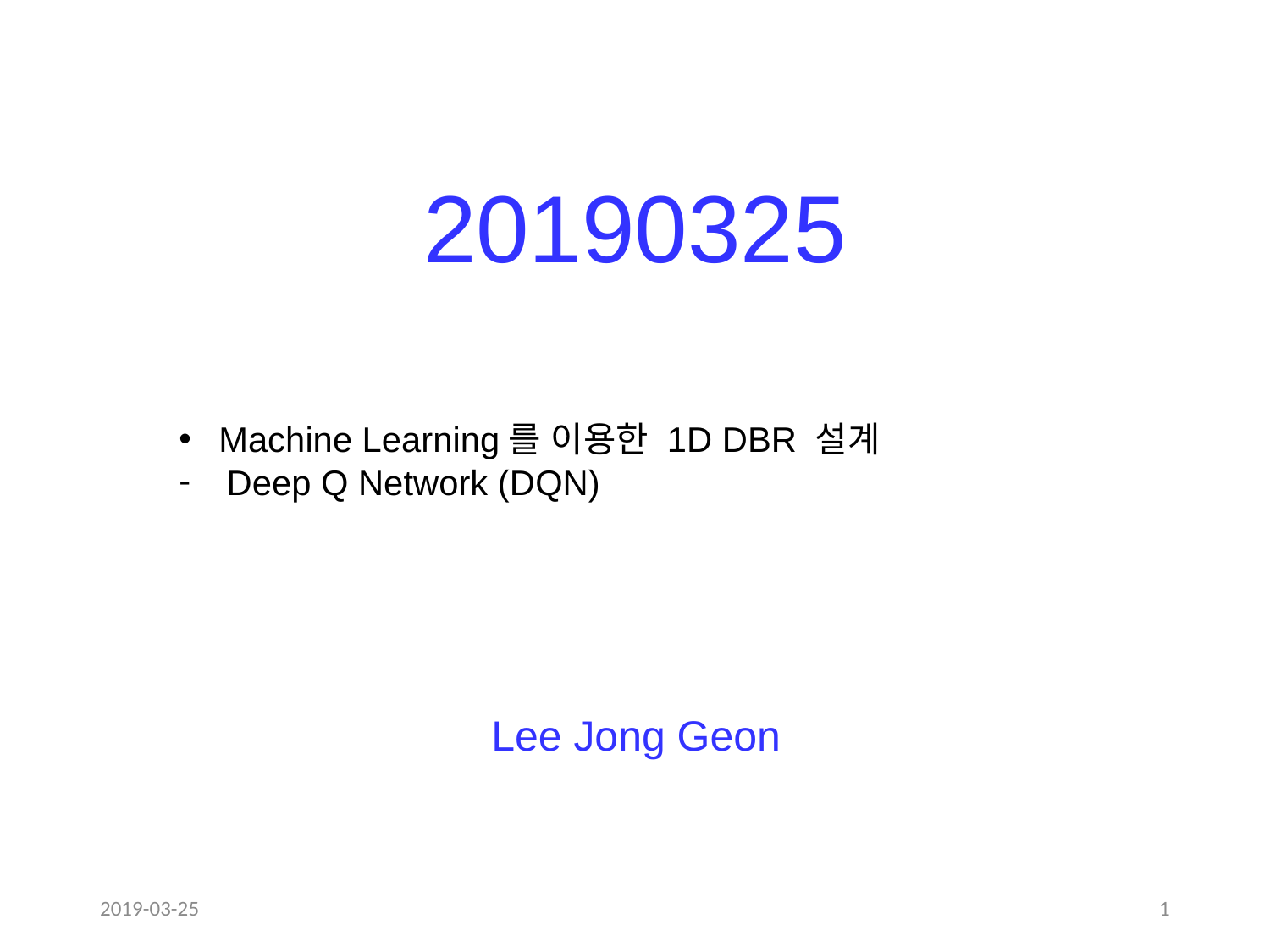

20190325
Machine Learning를 이용한 1D DBR 설계
Deep Q Network (DQN)
Lee Jong Geon
2019-03-25
1